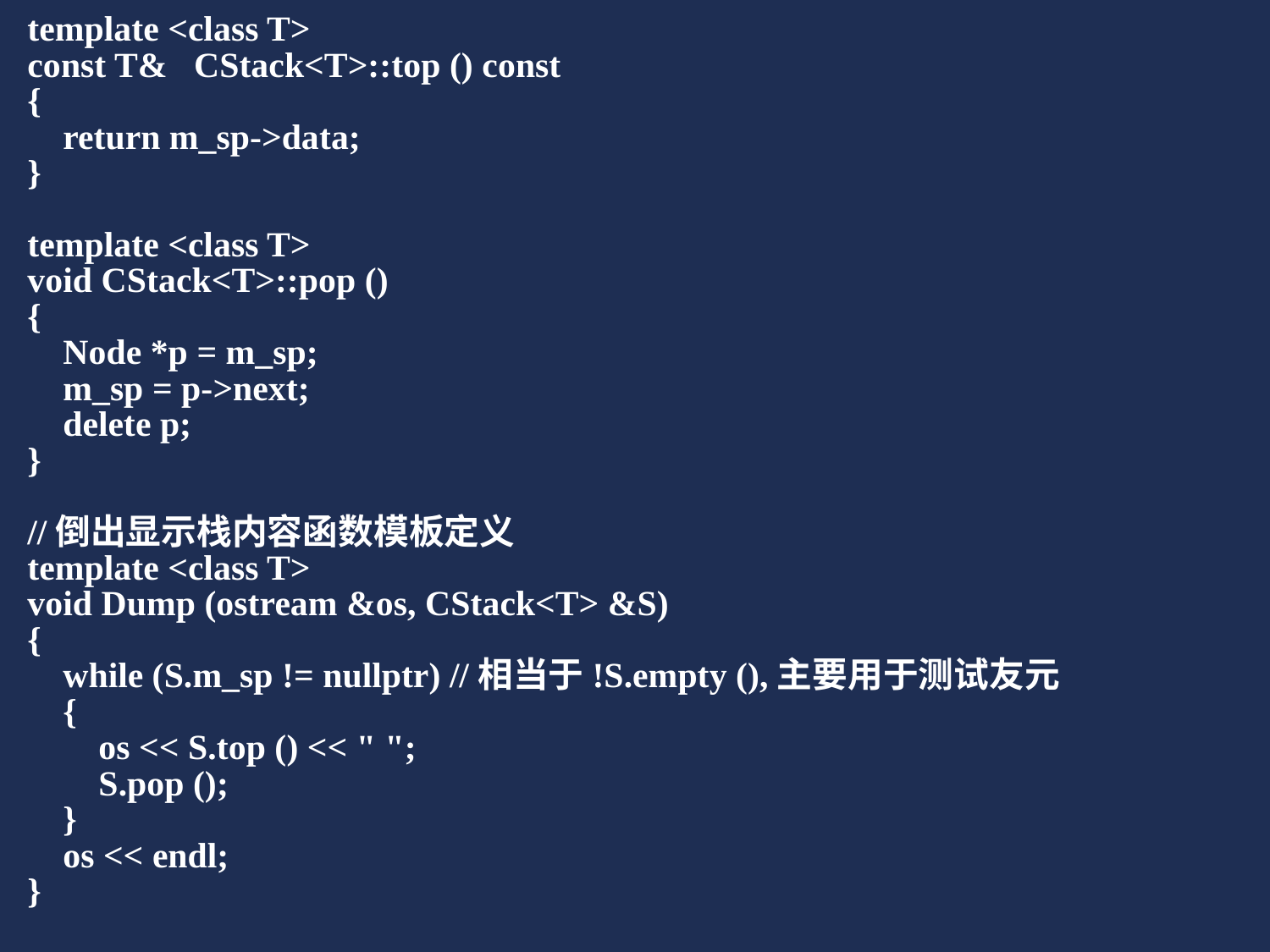

template <class T>
const T&   CStack<T>::top () const
{
    return m_sp->data;
}

template <class T>
void CStack<T>::pop ()
{
    Node *p = m_sp;
    m_sp = p->next;
    delete p;
}

//倒出显示栈内容函数模板定义
template <class T>
void Dump (ostream &os, CStack<T> &S)
{
    while (S.m_sp != nullptr) //相当于!S.empty (),主要用于测试友元
    {
        os << S.top () << " ";
        S.pop ();
    }
    os << endl;
}